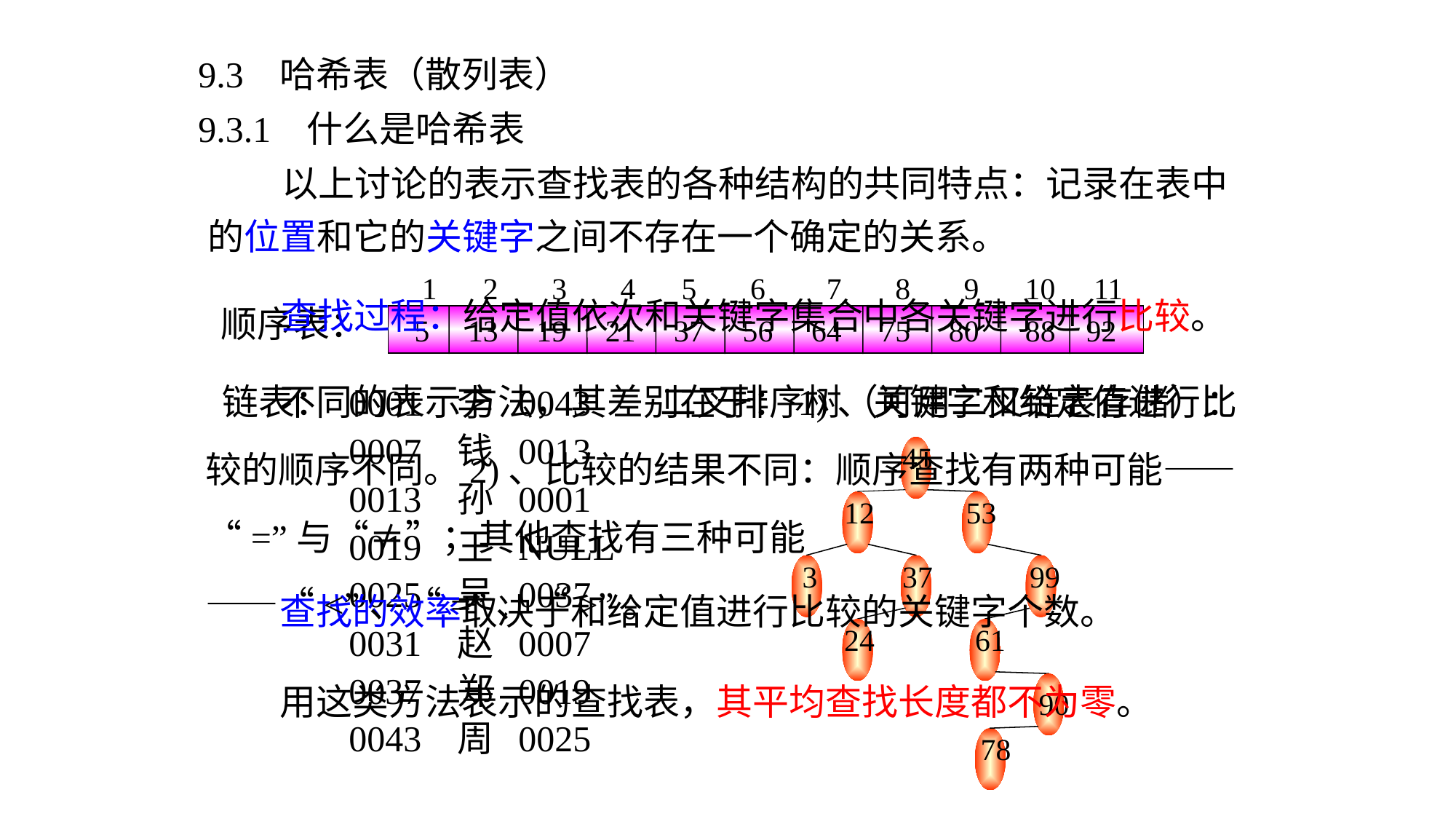

9.3   哈希表（散列表）
9.3.1   什么是哈希表
        以上讨论的表示查找表的各种结构的共同特点：记录在表中
的位置和它的关键字之间不存在一个确定的关系。
  1      2       3       4      5       6        7       8       9      10     11

  5     13     19     21     37     56     64     75     80      88    92
        查找过程：给定值依次和关键字集合中各关键字进行比较。
顺序表：
        不同的表示方法，其差别在于：1)、关键字和给定值进行比较的顺序不同。2)、比较的结果不同：顺序查找有两种可能——“=”与“≠”；其他查找有三种可能——“<”、“=”、“>”。
    0001   李
    0007   钱
    0013   孙
    0019   王
    0025   吴
    0031   赵
    0037   郑
    0043   周
   0043
   0013
   0001
   NULL
   0037
   0007
   0019
   0025
链表：
二叉排序树（可用二叉链表存储）：
45

12
53

3

37
99

24
61

90
78

        查找的效率取决于和给定值进行比较的关键字个数。
        用这类方法表示的查找表，其平均查找长度都不为零。